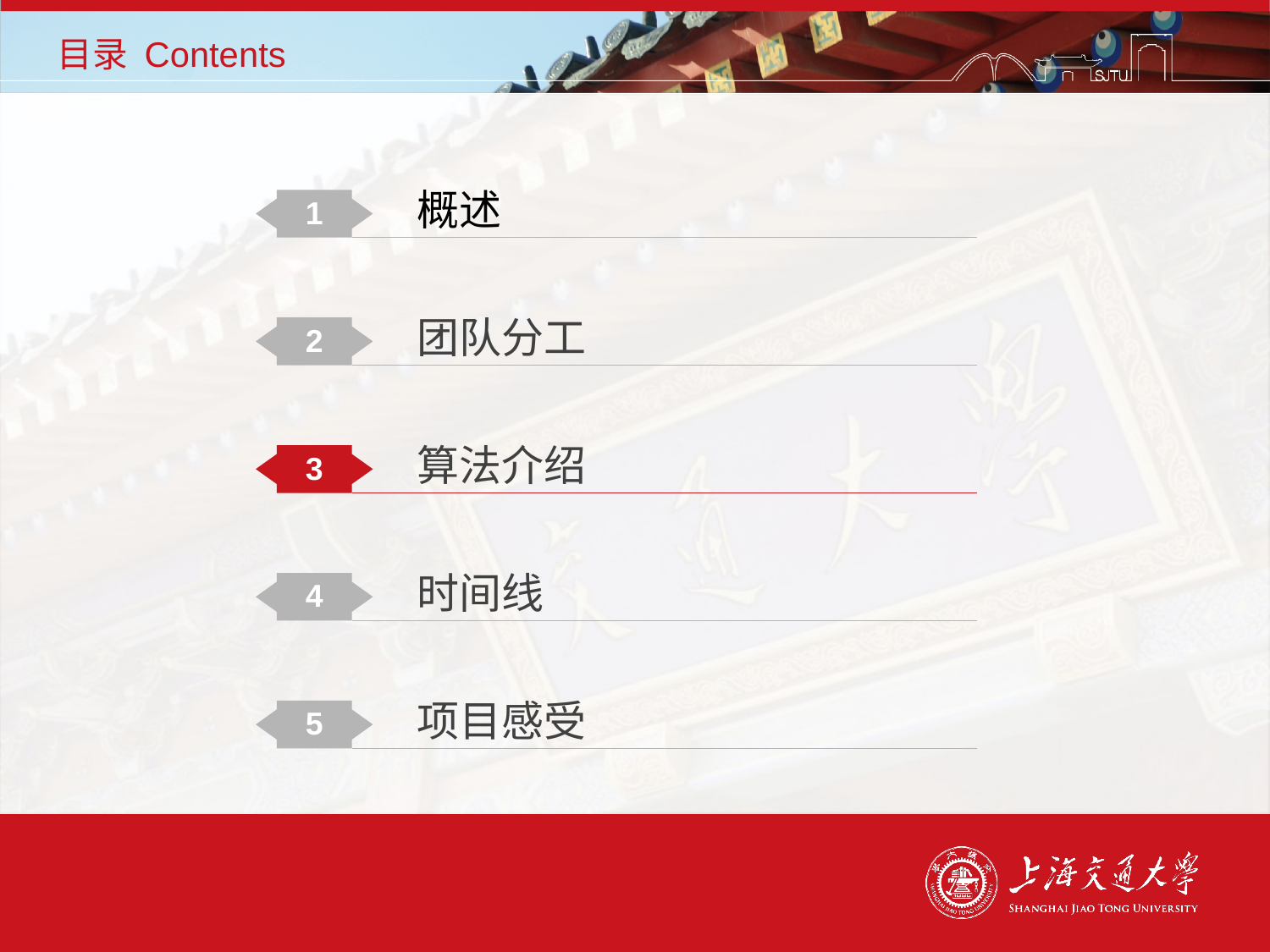

# 目录 Contents
概述
1

团队分工
2

算法介绍
3

时间线
4

项目感受
5